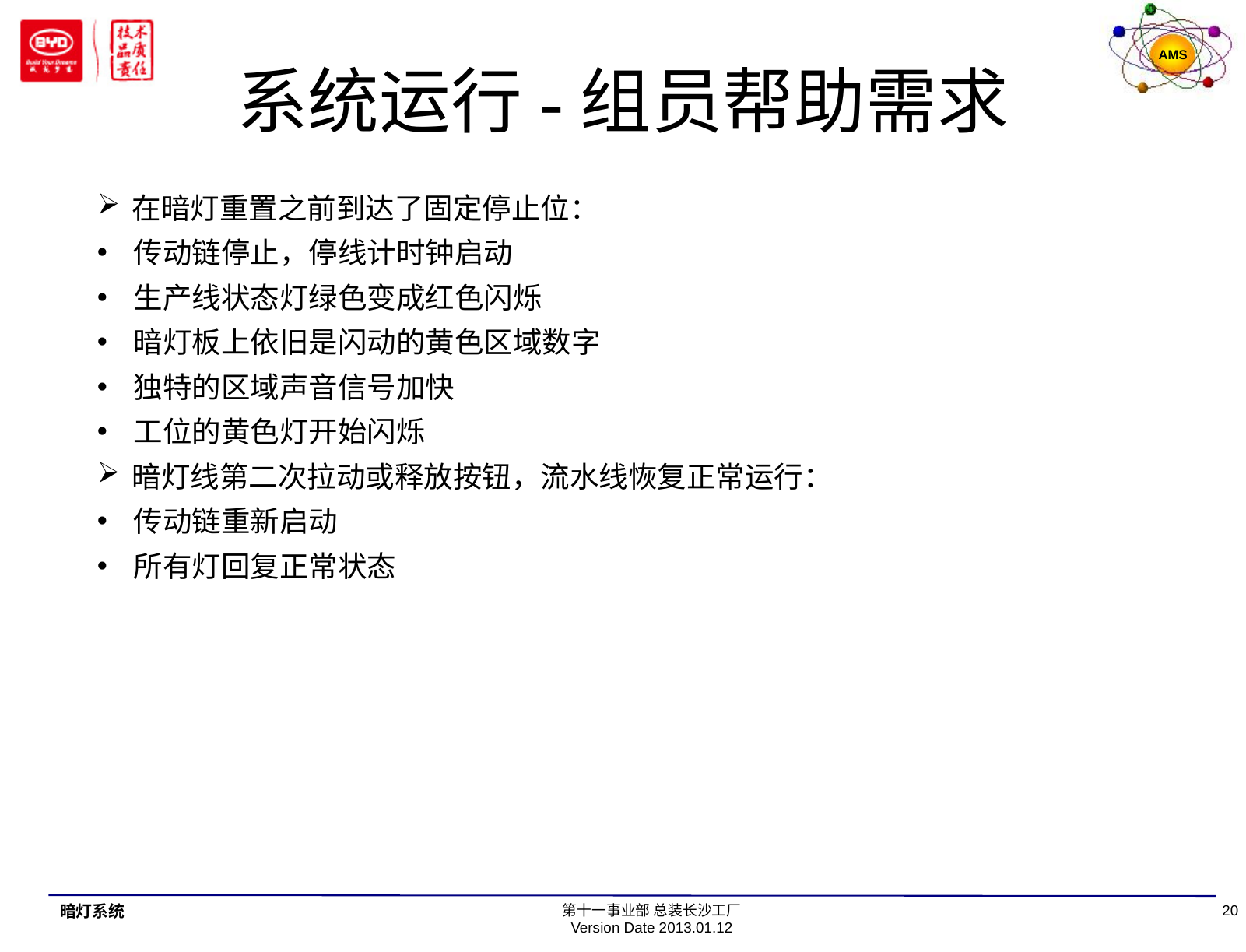

系统运行-组员帮助需求
在暗灯重置之前到达了固定停止位：
传动链停止，停线计时钟启动
生产线状态灯绿色变成红色闪烁
暗灯板上依旧是闪动的黄色区域数字
独特的区域声音信号加快
工位的黄色灯开始闪烁
暗灯线第二次拉动或释放按钮，流水线恢复正常运行：
传动链重新启动
所有灯回复正常状态